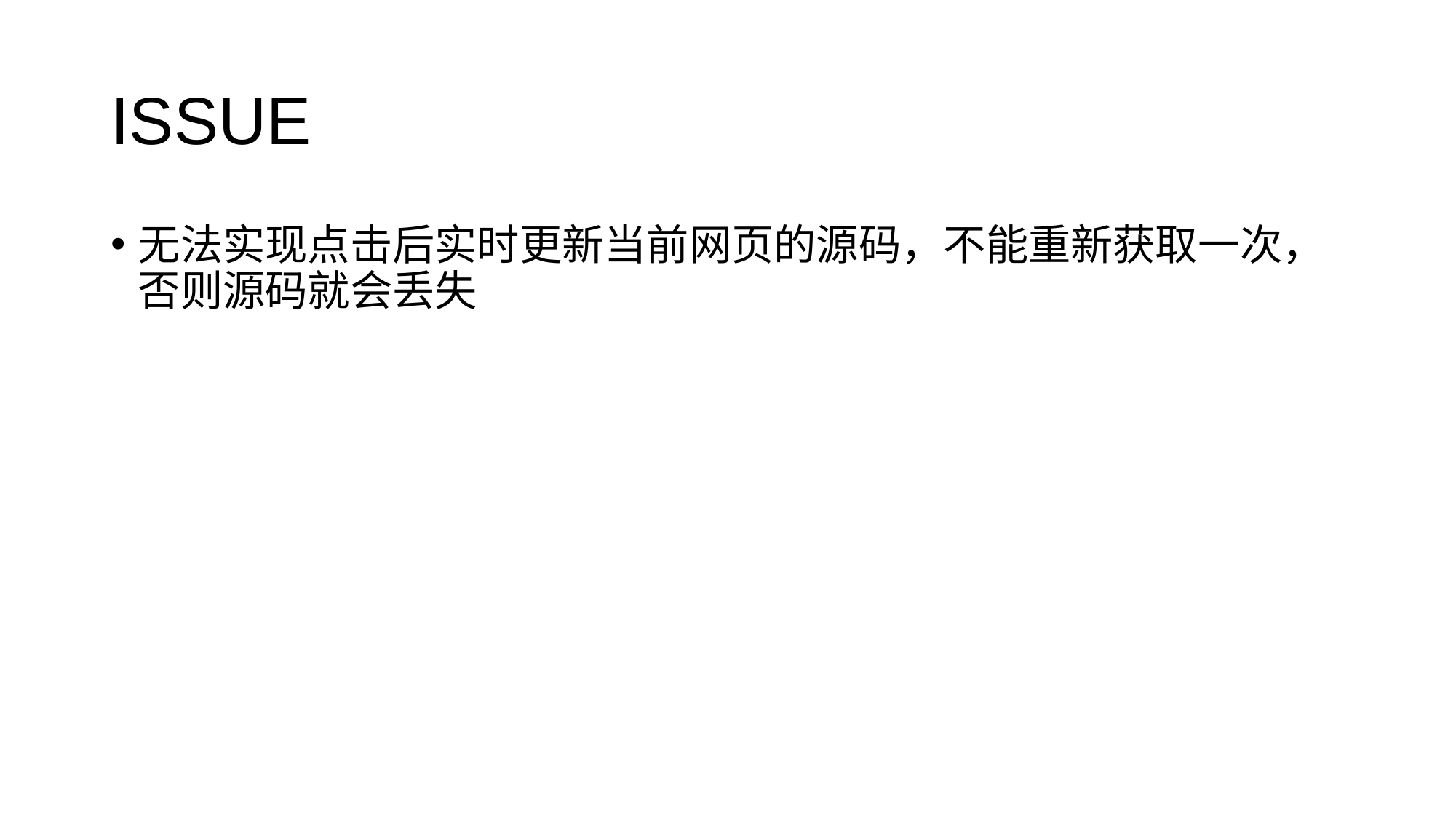

# ISSUE
无法实现点击后实时更新当前网页的源码，不能重新获取一次，否则源码就会丢失